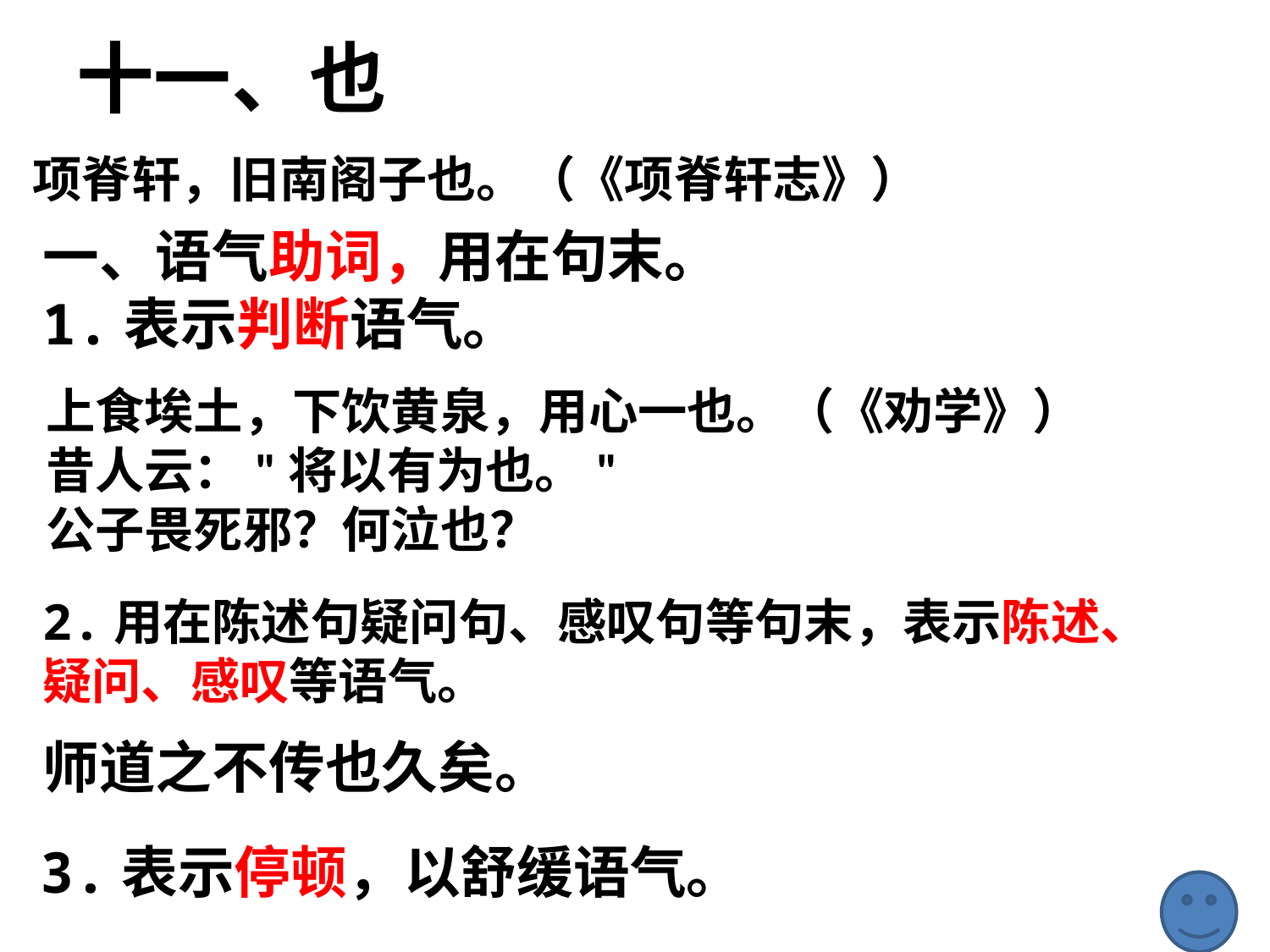

# 十一、也
项脊轩，旧南阁子也。（《项脊轩志》）
一、语气助词，用在句末。
1.表示判断语气。
上食埃土，下饮黄泉，用心一也。（《劝学》）
昔人云："将以有为也。"
公子畏死邪？何泣也？
2.用在陈述句疑问句、感叹句等句末，表示陈述、疑问、感叹等语气。
师道之不传也久矣。
3.表示停顿，以舒缓语气。